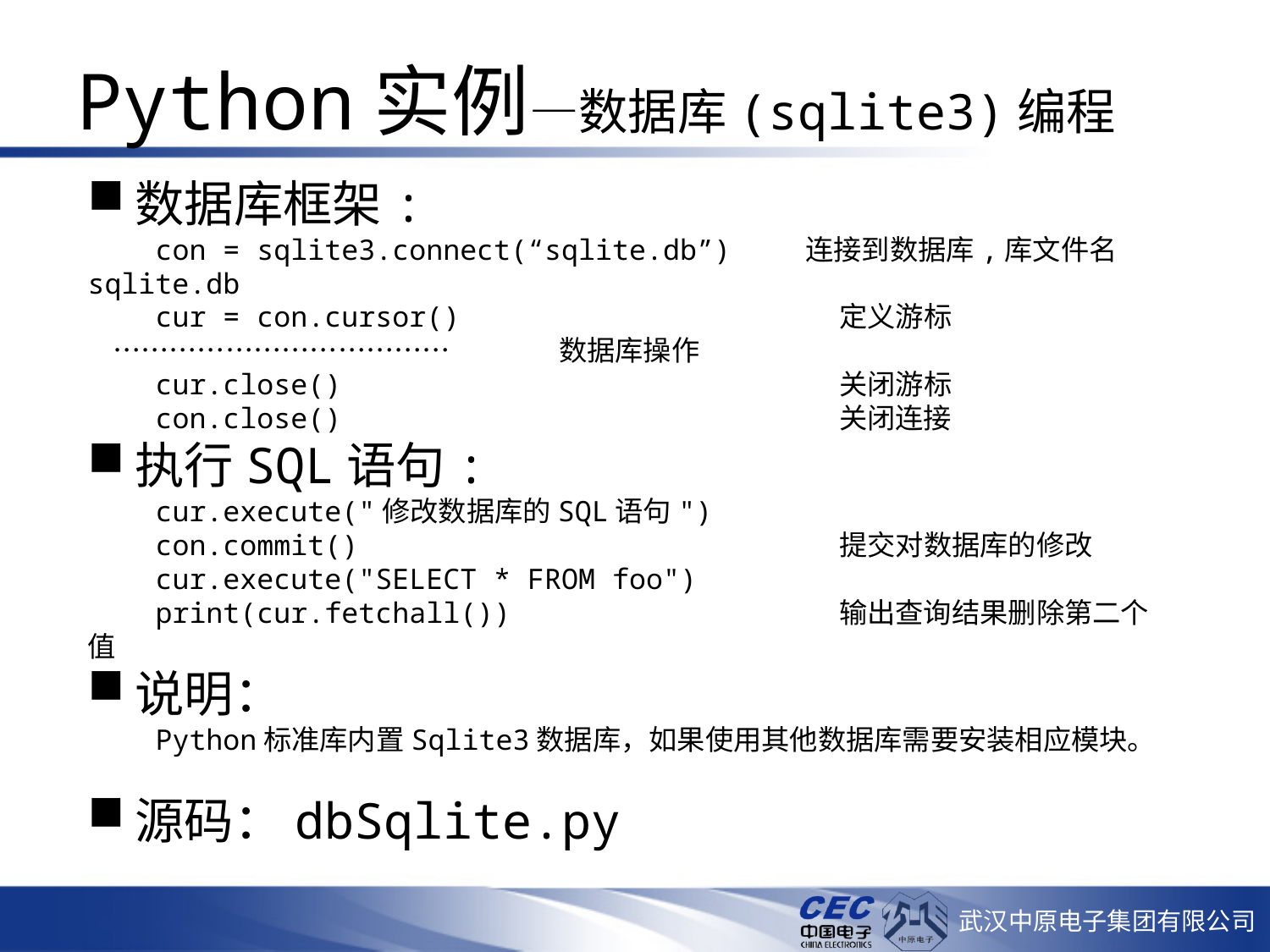

# Python实例—数据库(sqlite3)编程
数据库框架:
    con = sqlite3.connect(“sqlite.db”)    连接到数据库,库文件名sqlite.db
    cur = con.cursor()                      定义游标
    ………………………………                数据库操作
    cur.close()                             关闭游标
    con.close()                             关闭连接
执行SQL语句:
    cur.execute("修改数据库的SQL语句")
    con.commit()                            提交对数据库的修改
    cur.execute("SELECT * FROM foo")
    print(cur.fetchall())                   输出查询结果删除第二个值
说明：
    Python标准库内置Sqlite3数据库，如果使用其他数据库需要安装相应模块。

源码：dbSqlite.py